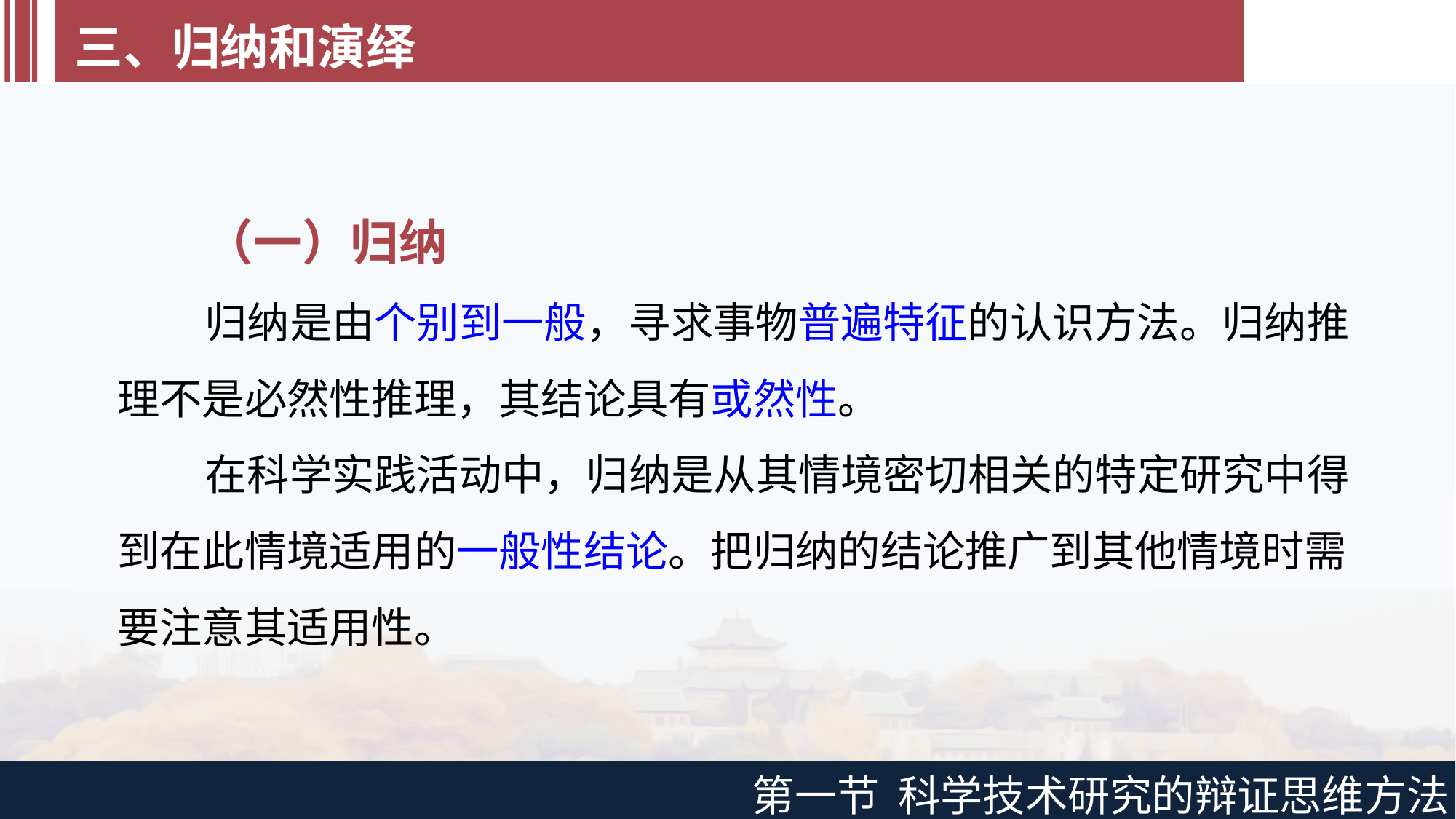

三、归纳和演绎
（一）归纳
归纳是由个别到一般，寻求事物普遍特征的认识方法。归纳推理不是必然性推理，其结论具有或然性。
在科学实践活动中，归纳是从其情境密切相关的特定研究中得到在此情境适用的一般性结论。把归纳的结论推广到其他情境时需要注意其适用性。
第一节  科学技术研究的辩证思维方法